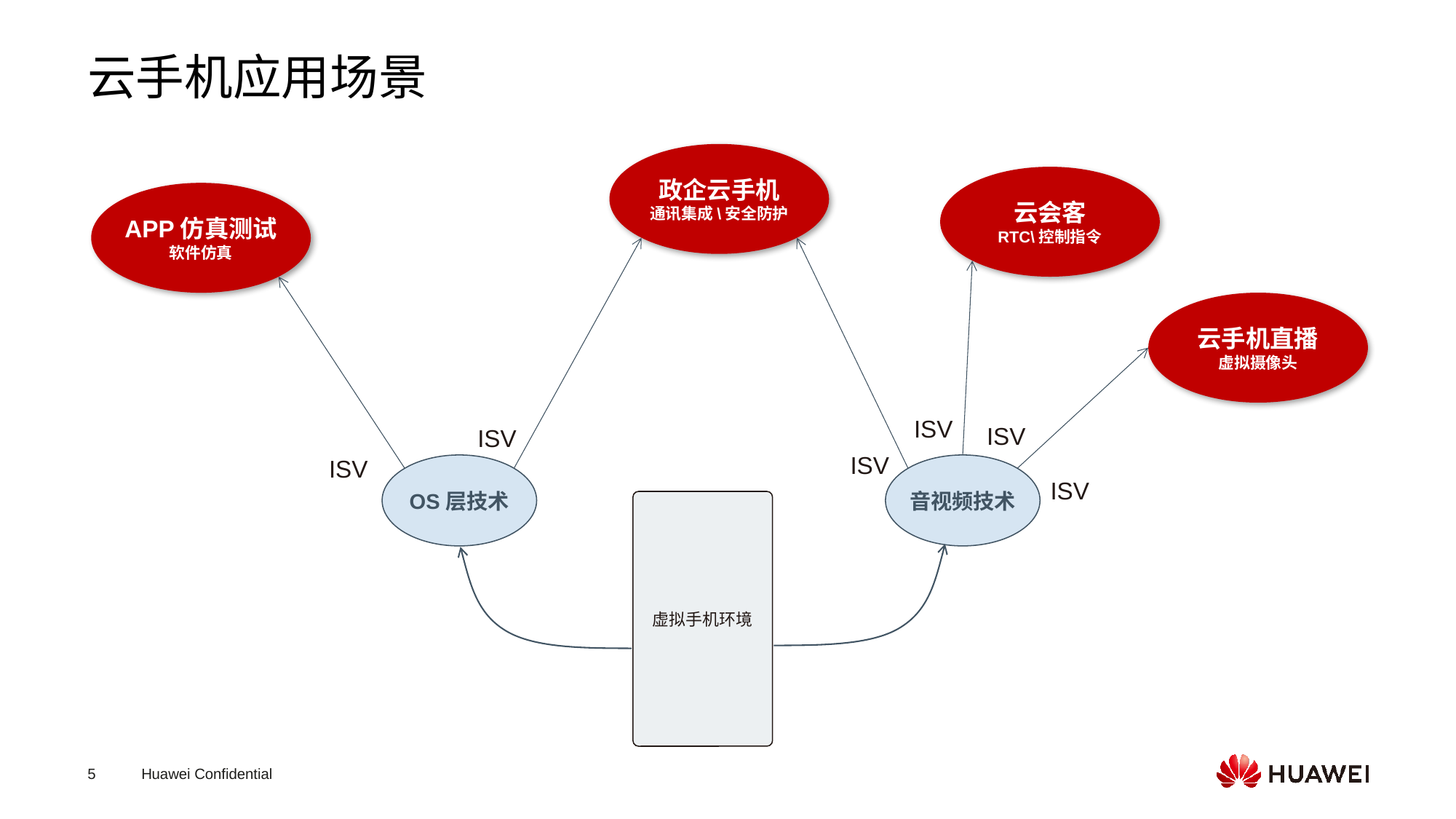

# 云手机应用场景
政企云手机
通讯集成\安全防护
云会客
RTC\控制指令
APP仿真测试
软件仿真
云手机直播
虚拟摄像头
ISV
ISV
ISV
ISV
ISV
OS层技术
音视频技术
ISV
虚拟手机环境